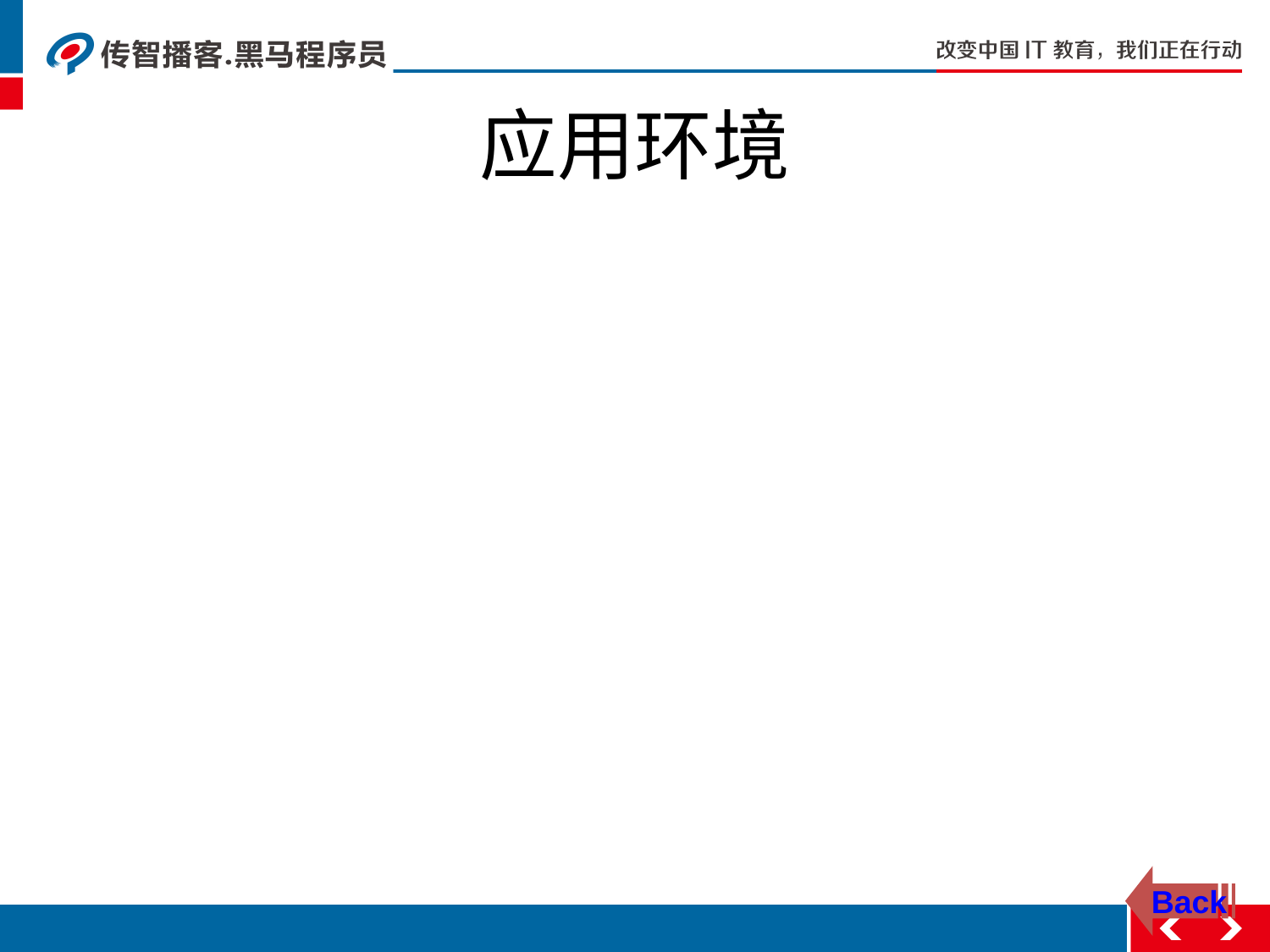

# 应用环境
服务器端：CollabNet的SVN服务器端安装包（内含Apache2.2）
推荐使用TortoiseSVN（以下简称TSVN）
可通过TSVN进行读、写操作
可通过IE浏览器进行读操作
可通过各种插件与开发工具集成
Back